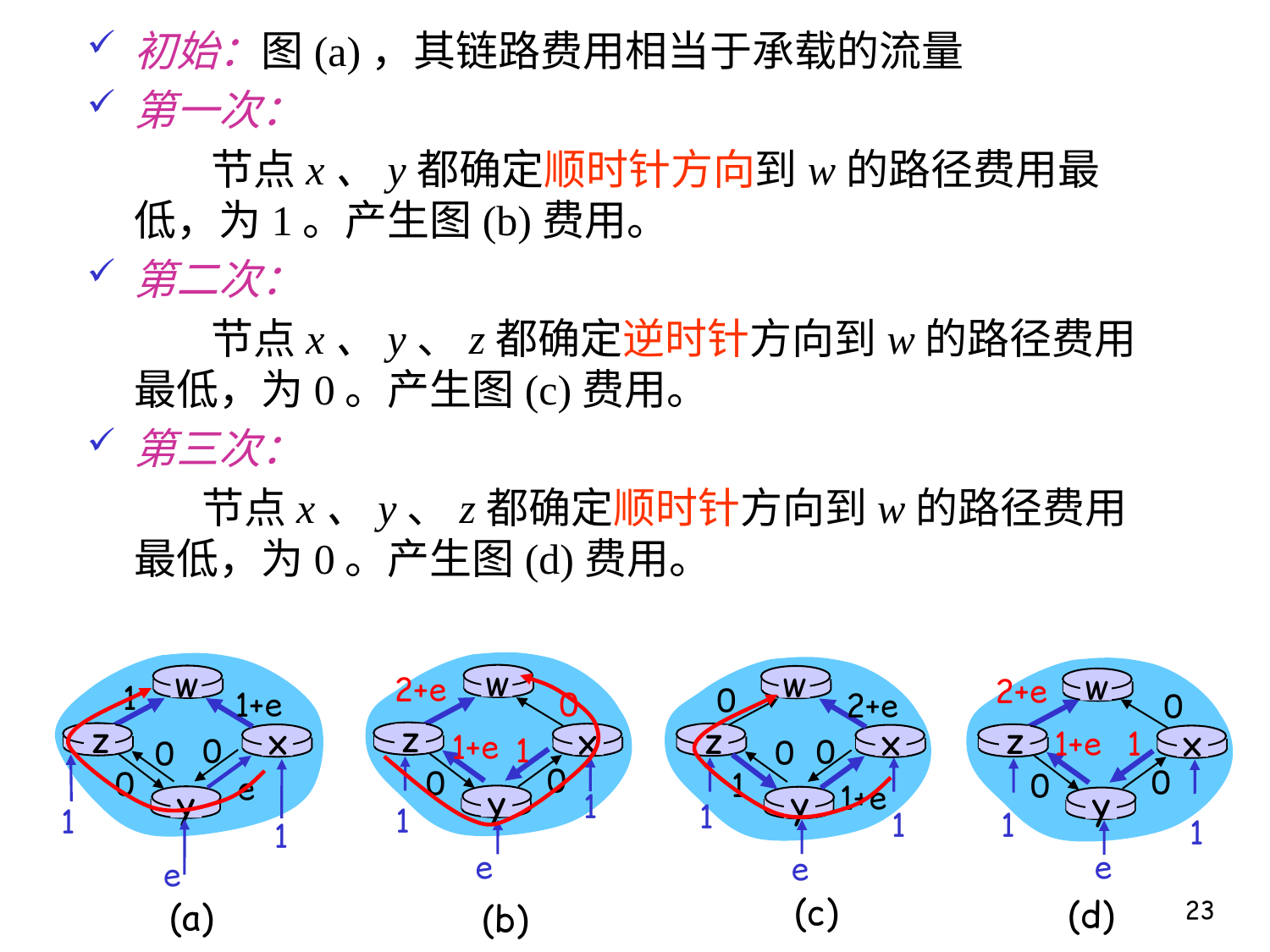

初始：图(a)，其链路费用相当于承载的流量
第一次：
            节点x、y都确定顺时针方向到w的路径费用最低，为1。产生图(b)费用。
第二次：
            节点x、y、z都确定逆时针方向到w的路径费用最低，为0。产生图(c)费用。
第三次：
           节点x、y、z都确定顺时针方向到w的路径费用最低，为0。产生图(d)费用。

w

2+e
0

z

x

1+e
1

0

0
y

1
1

e

w

w

0
2+e

z

x

0
0

1
1+e
y

1
1

w

2+e

0

z

x

1+e
1

0

0

y

1
1

1

1+e

z

x

0
0

0

e
y

1
1

e
e
e
(c)
(d)
23
(a)
(b)